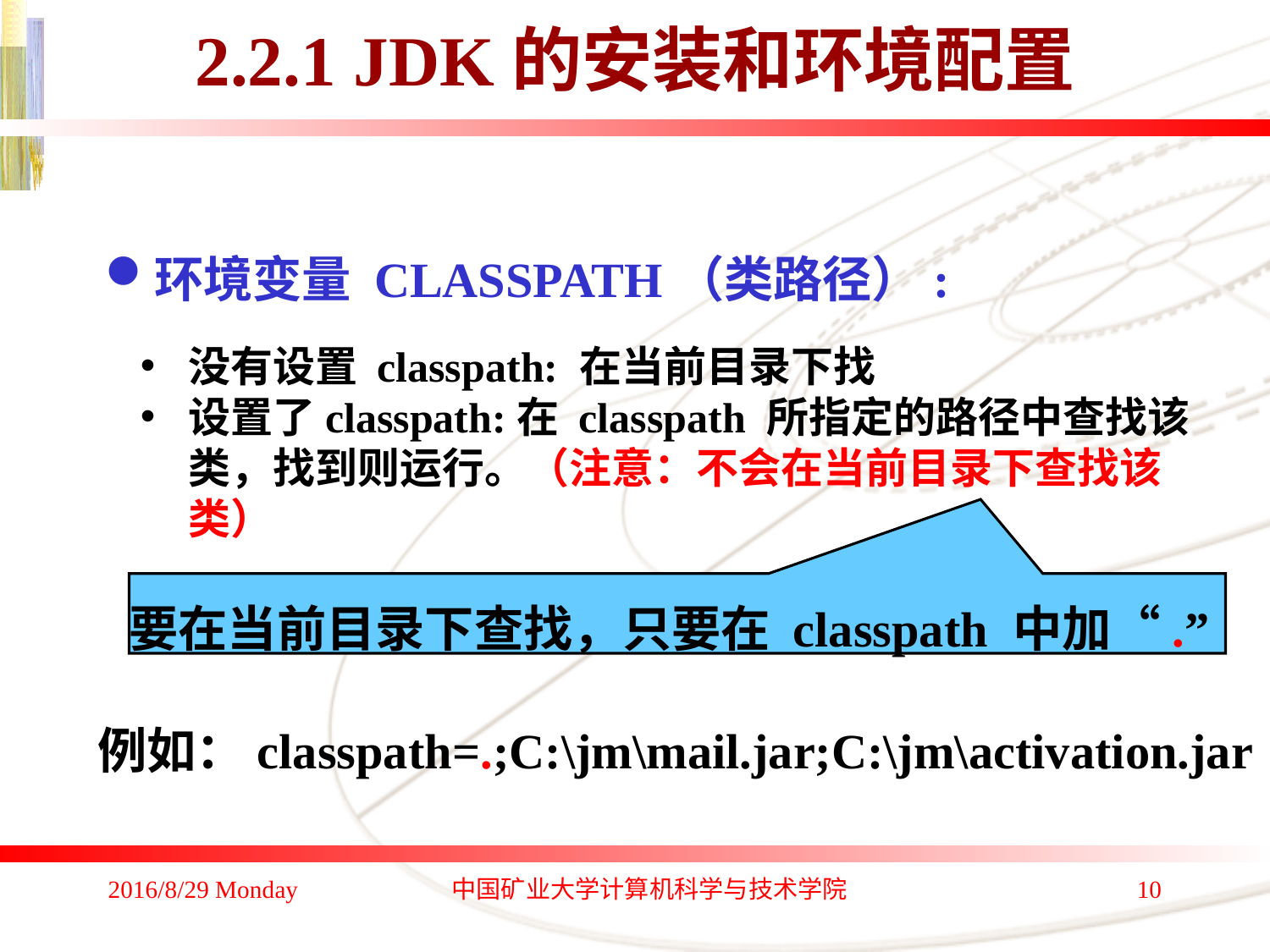

# 2.2.1 JDK的安装和环境配置
环境变量 CLASSPATH（类路径）:

没有设置 classpath: 在当前目录下找
设置了classpath:在 classpath 所指定的路径中查找该类，找到则运行。（注意：不会在当前目录下查找该类）

要在当前目录下查找，只要在 classpath 中加“.”
例如：classpath=.;C:\jm\mail.jar;C:\jm\activation.jar
2016/8/29 Monday
中国矿业大学计算机科学与技术学院
10